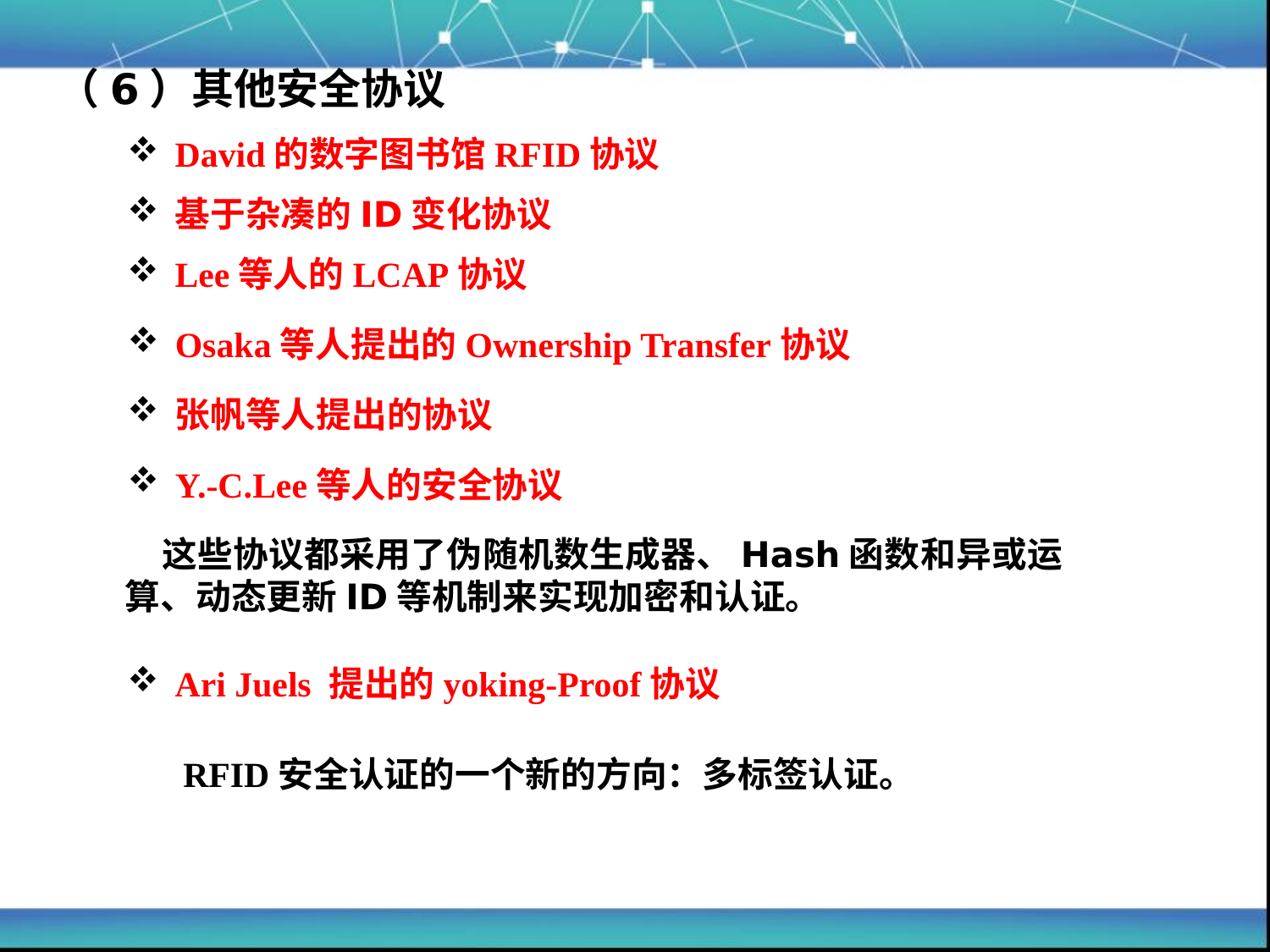

（6）其他安全协议
David的数字图书馆RFID协议
基于杂凑的ID变化协议
Lee等人的LCAP协议
Osaka等人提出的Ownership Transfer协议
张帆等人提出的协议
Y.-C.Lee等人的安全协议
         这些协议都采用了伪随机数生成器、Hash函数和异或运算、动态更新ID等机制来实现加密和认证。
Ari Juels 提出的yoking-Proof协议
RFID安全认证的一个新的方向：多标签认证。